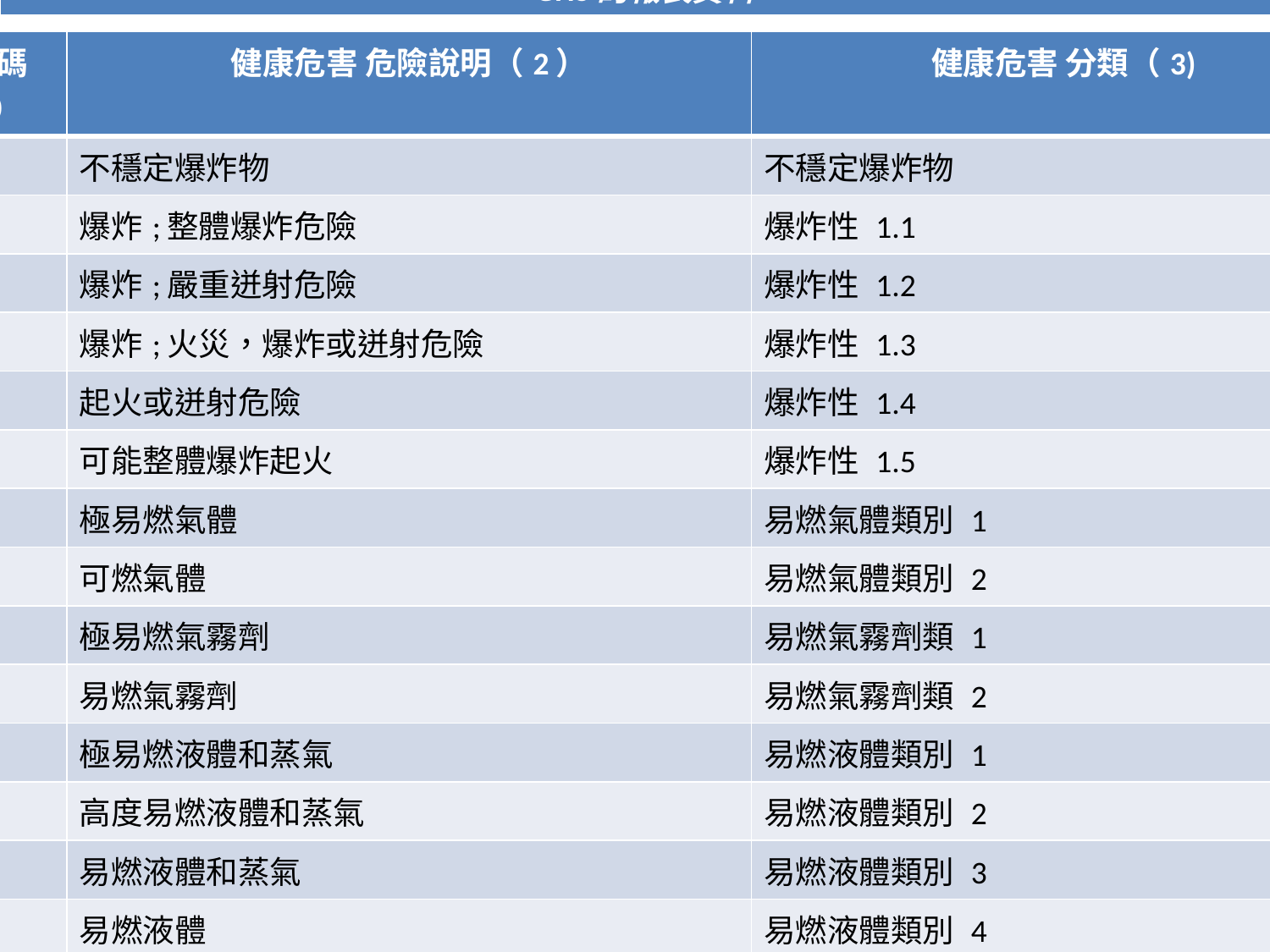

| GHS的報表資料 |
| --- |
| H-代碼（1） | 健康危害 危險說明（2） | 健康危害 分類（3) |
| --- | --- | --- |
| H200 | 不穩定爆炸物 | 不穩定爆炸物 |
| H201 | 爆炸;整體爆炸危險 | 爆炸性 1.1 |
| H202 | 爆炸;嚴重迸射危險 | 爆炸性 1.2 |
| H203 | 爆炸;火災，爆炸或迸射危險 | 爆炸性 1.3 |
| H204 | 起火或迸射危險 | 爆炸性 1.4 |
| H205 | 可能整體爆炸起火 | 爆炸性 1.5 |
| H220 | 極易燃氣體 | 易燃氣體類別 1 |
| H221 | 可燃氣體 | 易燃氣體類別 2 |
| H222 | 極易燃氣霧劑 | 易燃氣霧劑類 1 |
| H223 | 易燃氣霧劑 | 易燃氣霧劑類 2 |
| H224 | 極易燃液體和蒸氣 | 易燃液體類別 1 |
| H225 | 高度易燃液體和蒸氣 | 易燃液體類別 2 |
| H226 | 易燃液體和蒸氣 | 易燃液體類別 3 |
| H227 | 易燃液體 | 易燃液體類別 4 |
| H228 | 易燃固體 | 易燃固體類 1 易燃固體類2 |
| H240 | 加熱可能會引起爆炸 | 自身反應性化學品A型 有機過氧化物A型 |
| H241 | 加熱可能會引起火災或爆炸 | 自身反應性化學品B型 有機過氧化物B型 |
| H242 | 加熱可能會引起火災 | 自身反應性化學品C型和D型 自身反應性化學品E型和F型 有機過氧化物C型和D型 有機過氧化物E型和F型 |
| H250 | 著火自發地暴露在空氣中 | 發火液體類 1 自燃固體類別 1 |
| H251 | 自熱;可能起火 | 自加熱化學藥品類別 1 |
| H252 | 自熱大量，可能著火 | 自熱化學品類別 2 |
| H260 | 遇水放出易燃氣體可能自燃 | 化學物質，與水接觸後產生易燃氣體類別 1 |
| H261 | 遇水放出易燃氣體接觸 | 化學物質，與水接觸後產生易燃氣體類別2和3 |
| H270 | 可能導致或加劇燃燒;氧化劑 | 氧化性氣體類別 1 |
| H271 | 可能會引起火災或爆炸;強氧化劑 | 氧化性液體類別 1 |
| H272 | 可能加劇燃燒;氧化劑 | 氧化性液體類別 2 氧化性液體類別 3 |
| H280 | 內裝高壓氣體，遇熱可能爆炸 | 壓力，壓縮氣體在氣體 壓力下的氣體，液化氣 高壓氣體，溶解氣體 |
| H281 | 內含冷凍氣體;可能會導致低溫灼傷或損傷 | 高壓氣體，冷凍液化氣體 |
| H290 | 可能腐蝕金屬腐蝕金屬 | 對金屬有腐蝕性類別 1 |
| H300 | 吞嚥致命 | 急性毒性類別 1（口服） 急性毒性類別 2（口服） |
| H301 | 如果吞食有毒的 | 急性毒性類別 3（口服） |
| H302 | 如果吞食有害 | 急性毒性類別 4（口服） |
| H303 | 如果吞食,可能是有害的 | 急性毒性類別 5（口服） |
| H304 | 吞嚥並進入呼吸道可能致命 | 吸入危險類別 1 |
| H305 | 吞嚥並進入呼吸道可能有害 | 吸入危險類別 2 |
| H310 | 致命的皮膚接觸 | 急性毒性 1 類（真皮） 急性毒性 2 類（真皮） |
| H311 | 與皮膚接觸會中毒 | 急性毒性 3 類（真皮） |
| H312 | 有害與皮膚接觸 | 急性毒性 4 類（真皮） |
| H313 | 可能是有害的皮膚接觸 | 皮膚腐蝕/刺激類別 1（1A/1B/1C） |
| H315 | 造成皮膚刺激 | 皮膚腐蝕/刺激類別 2 |
| H316 | 導致光對皮膚的刺激 | 皮膚腐蝕/刺激類別 3 |
| H317 | 可能引起皮膚過敏反應 | 皮膚過敏類別 1 |
| H318 | 造成嚴重眼損傷 | 嚴重眼損傷/眼刺激類別 1 |
| H319 | 造成嚴重眼刺激 | 嚴重眼損傷/眼刺激類別 2A |
| H320 | 造成眼刺激 | 嚴重眼損傷/眼刺激類別 2B |
| H330 | 吸入致命 | 急性毒性類別 1（吸入） 急性毒性類別 2（吸入） |
| H331 | 吸入會中毒 | 急性毒性類別 3（吸入） |
| H332 | 吸入有害 | 急性毒性類別 4（吸入） |
| H333 | 如果吸入可能是有害的 | 急性毒性類別 5（吸入） |
| H334 | 吸入可能導致過敏或哮喘病症狀或呼吸困難 | 呼吸道敏感類別 1 |
| H335 | 可能引起呼吸道刺激 | 特定的靶器官毒性 3 - 單次暴露類別 |
| H336 | 可能引起昏昏欲睡或眩暈 | 特定的靶器官毒性 3 - 單次暴露類別 |
| H340 | 可能導致遺傳性缺陷（說明接觸途徑，如果最終證明沒有其他接觸途徑引起這一危險） | 生殖細胞誘變類別 1（1A/1B） |
| H341 | 懷疑會導致遺傳性缺陷（說明接觸途徑，如果最終證明沒有其他接觸途徑引起這一危險） | 生殖細胞誘變類別 2 |
| H350 | 可能會導致癌症（說明接觸途徑，如果最終證明沒有其他接觸途徑引起這一危險） | 致癌性類別 1（1A/1B） |
| H351 | 懷疑致癌（說明接觸途徑，如果最終證明沒有其他接觸途徑引起這一危險） | 類致癌性 2 |
| H360 | 可能對生育能力或胎兒（狀態具體效果如果知道的話）（說明接觸途徑，如果最終證明沒有其他接觸途徑引起這一危險） | 生殖毒性類別 1（1A/1B） |
| H361 | 懷疑對生育能力或胎兒造成傷害（狀態具體效果如果知道的話）（說明接觸途徑，如果最終證明沒有其他接觸途徑引起這一危險） | 生殖毒性類別 2 |
| H362 | 可能造成的危害，以母乳喂養的兒童 | 影響或通過哺乳 |
| H370 | 對器官造成損害（或狀態，如果知道影響所有器官）（說明接觸途徑，如果最終證明沒有其他接觸途徑引起這一危險） | 特異性靶器官系統毒性 - 單次暴露類別 1 |
| H371 | 可能對器官造成損害（或狀態，如果知道影響所有器官）（說明接觸途徑，如果最終證明沒有其他接觸途徑引起這一危險） | 特定的靶器官毒性 - 單次暴露類別 2 |
| H372 | 長期或反复接觸會對器官造成傷害 | 特異性靶器官系統毒性反复接觸類 1 |
| H373 | 可能會損壞器官​​長期或反复接觸 | 特異性靶器官系統毒性反复接觸類 2 |
| H400 | 很毒對水生生物 | 危害水生環境 - 急性毒性類別 1 |
| H401 | 對水生生物有毒 | 危害水生環境 - 急性毒性類別 2 |
| H402 | 對水生生物有害 | 危害水生環境 - 急性毒性類別 3 |
| H410 | 對水生生物毒性極大並具有長期持續影響 | 危害水生環境 - 慢性毒性類別 1 |
| H411 | 對水生物有毒並具有長期持續影響 | 危害水生環境 - 慢性毒性類別 2 |
| H412 | 對水生生物有害並具有長期持續影響 | 危害水生環境 - 慢性毒性類別 3 |
| H413 | 可能造成長期持續的有害影響水生生物 | 危害水生環境 - 慢性毒性類別 4 |